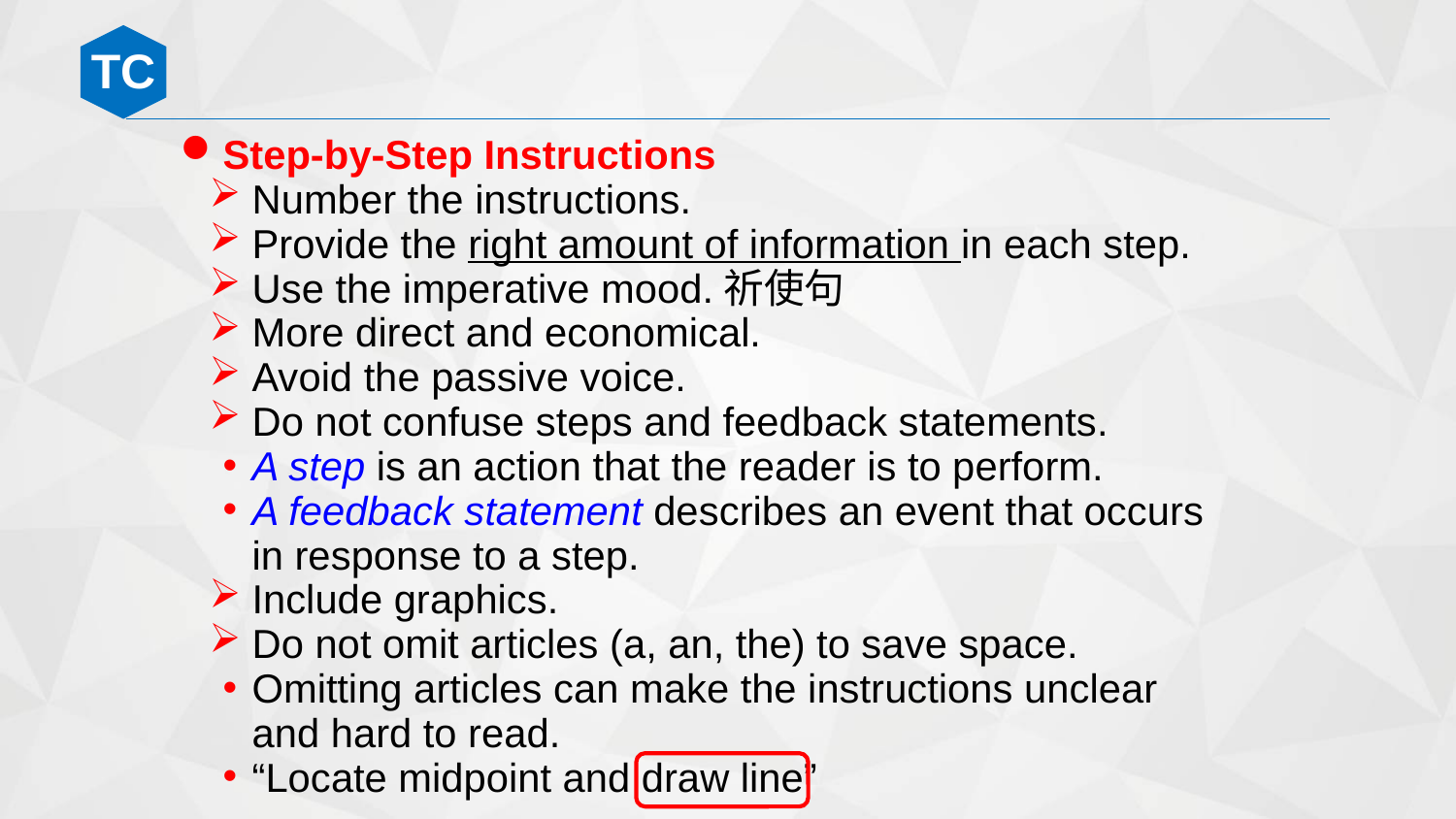

Step-by-Step Instructions
Number the instructions.
Provide the right amount of information in each step.
Use the imperative mood.祈使句
More direct and economical.
Avoid the passive voice.
Do not confuse steps and feedback statements.
A step is an action that the reader is to perform.
A feedback statement describes an event that occurs in response to a step.
Include graphics.
Do not omit articles (a, an, the) to save space.
Omitting articles can make the instructions unclear and hard to read.
“Locate midpoint and draw line”